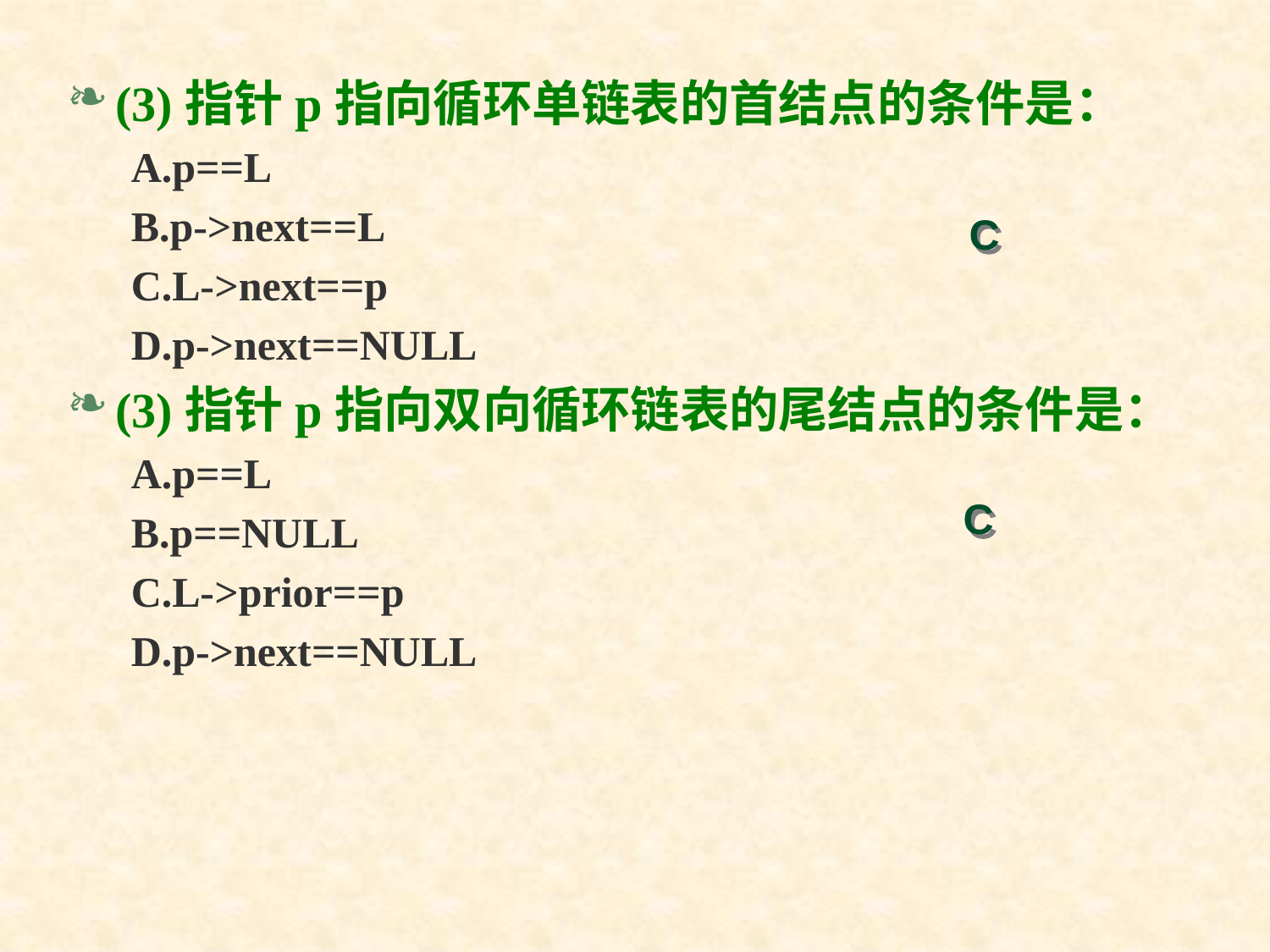

(3)指针p指向循环单链表的首结点的条件是：
A.p==L
B.p->next==L
C.L->next==p
D.p->next==NULL
(3)指针p指向双向循环链表的尾结点的条件是：
A.p==L
B.p==NULL
C.L->prior==p
D.p->next==NULL
C
C